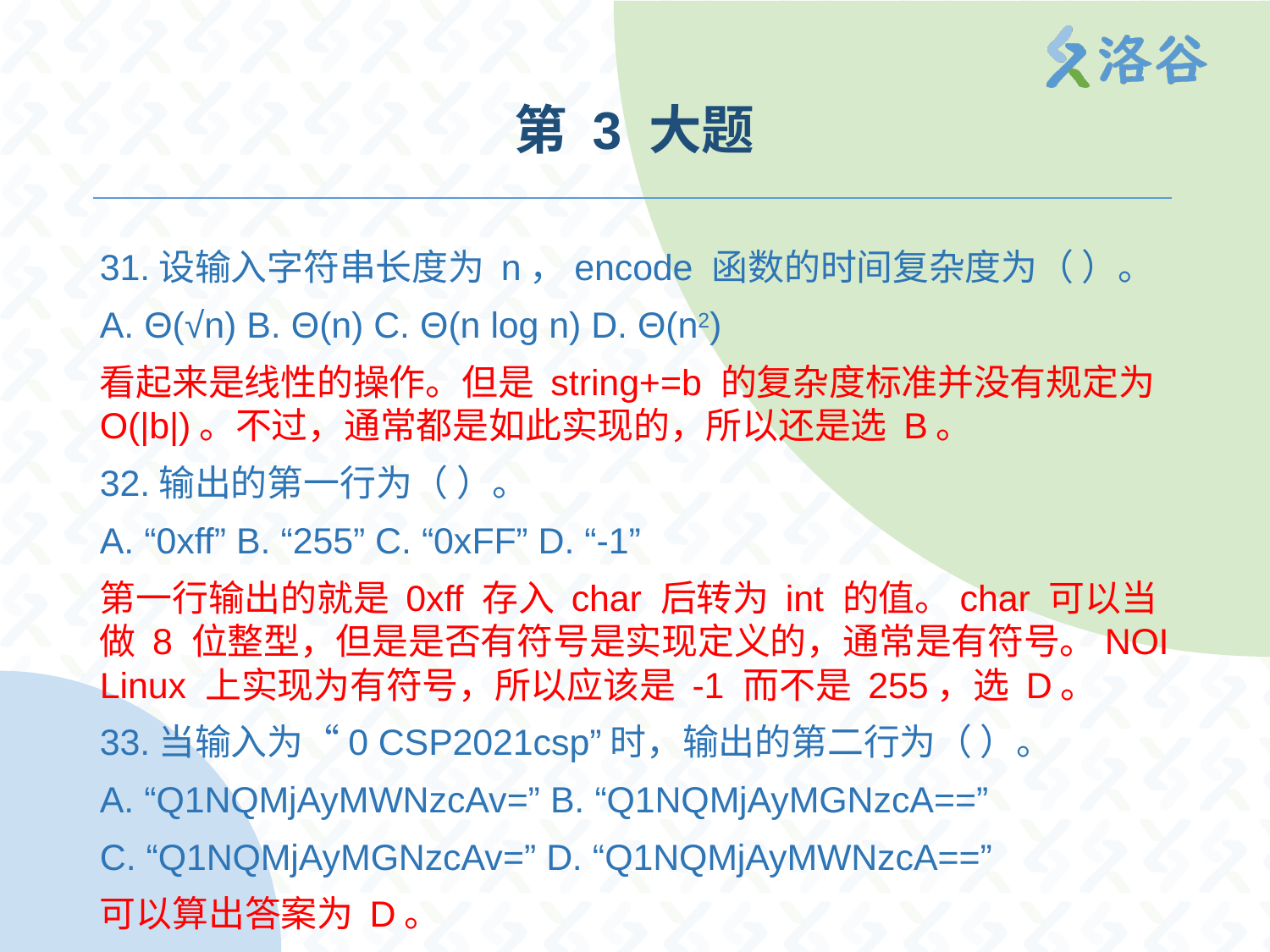

# 第 3 大题
31.设输入字符串长度为 n，encode 函数的时间复杂度为（ ）。
A. Θ(√n) B. Θ(n) C. Θ(n log n) D. Θ(n2)
看起来是线性的操作。但是 string+=b 的复杂度标准并没有规定为 O(|b|)。不过，通常都是如此实现的，所以还是选 B。
32.输出的第一行为（ ）。
A. “0xff” B. “255” C. “0xFF” D. “-1”
第一行输出的就是 0xff 存入 char 后转为 int 的值。char 可以当做 8 位整型，但是是否有符号是实现定义的，通常是有符号。NOI Linux 上实现为有符号，所以应该是 -1 而不是 255，选 D。
33.当输入为“0 CSP2021csp”时，输出的第二行为（ ）。
A. “Q1NQMjAyMWNzcAv=” B. “Q1NQMjAyMGNzcA==”
C. “Q1NQMjAyMGNzcAv=” D. “Q1NQMjAyMWNzcA==”
可以算出答案为 D。